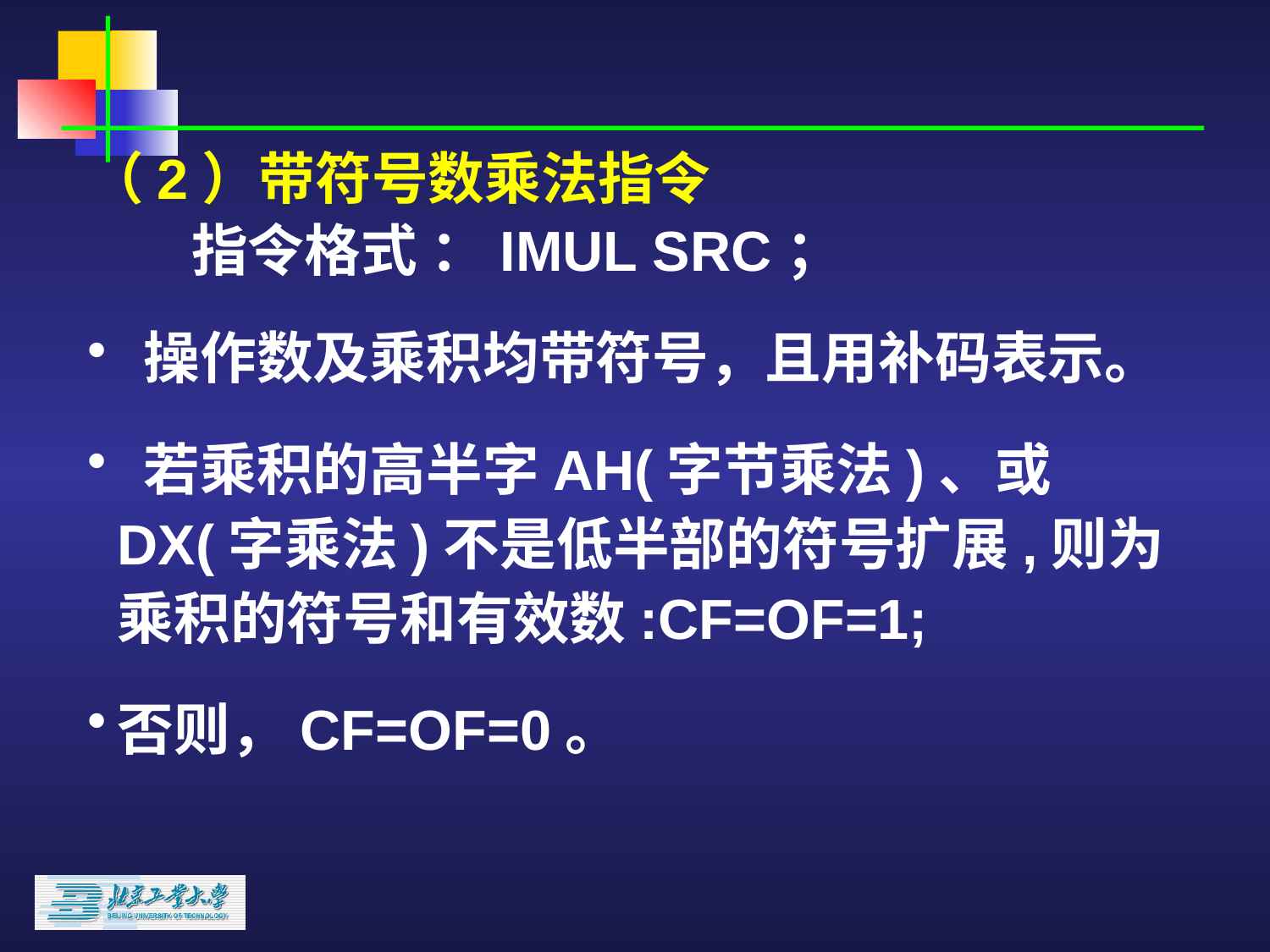

（2）带符号数乘法指令
       指令格式 ：IMUL SRC；
 操作数及乘积均带符号，且用补码表示。
 若乘积的高半字AH(字节乘法)、或DX(字乘法)不是低半部的符号扩展,则为乘积的符号和有效数:CF=OF=1;
否则，CF=OF=0。